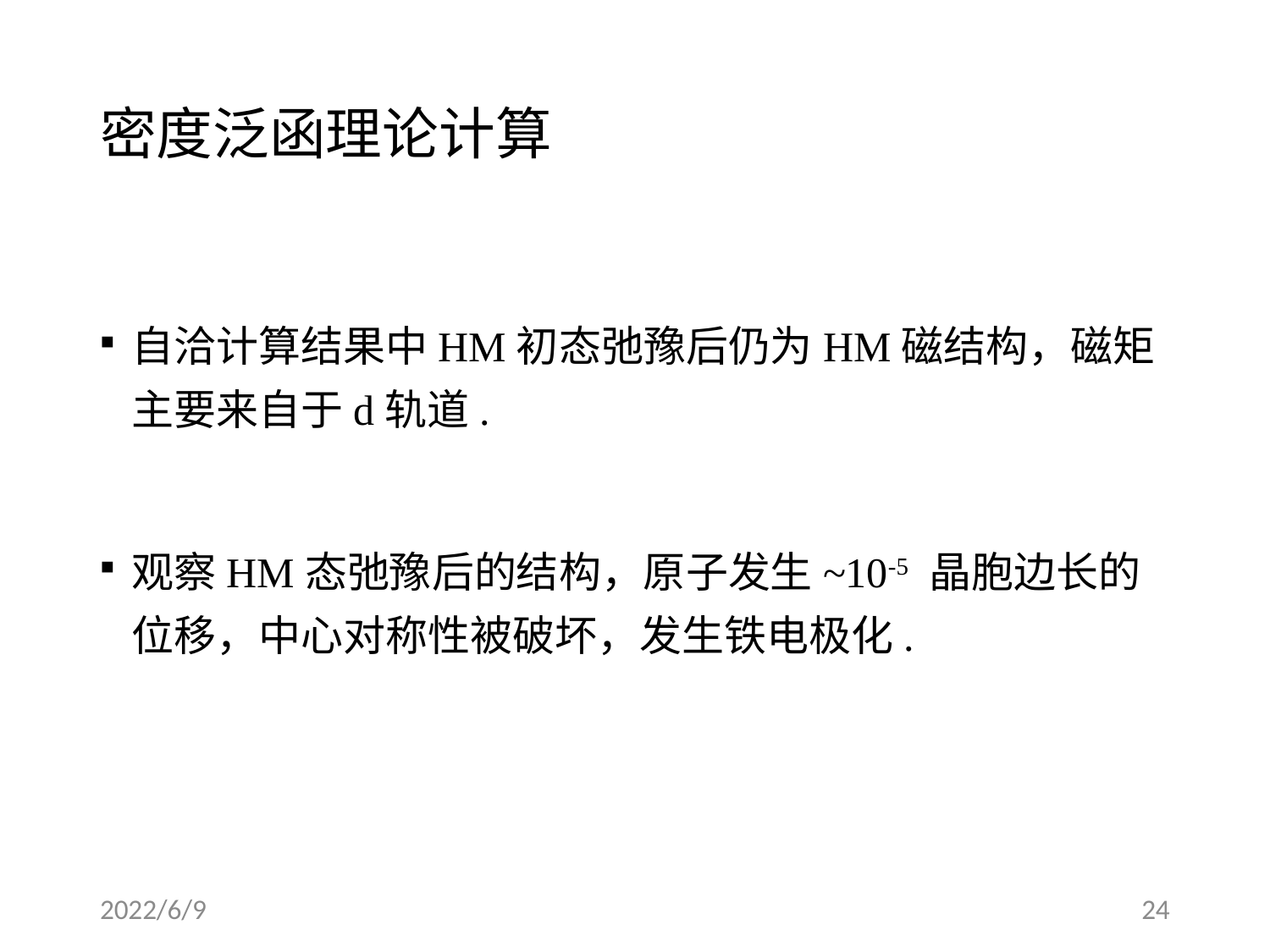

# 密度泛函理论计算
自洽计算结果中HM初态弛豫后仍为HM磁结构，磁矩主要来自于d轨道.

观察HM态弛豫后的结构，原子发生~10-5 晶胞边长的位移，中心对称性被破坏，发生铁电极化.
2022/6/9
24